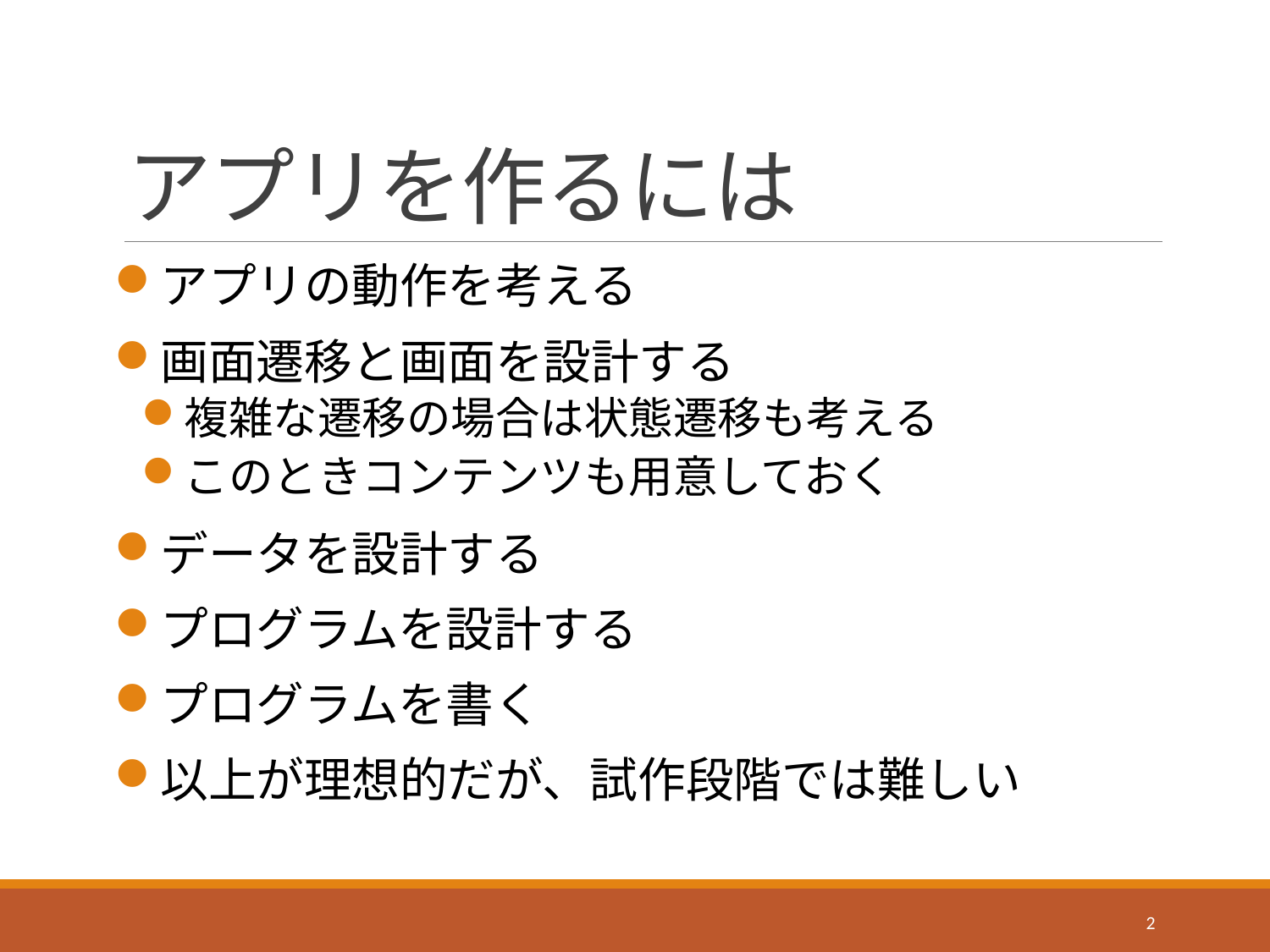

# アプリを作るには
アプリの動作を考える
画面遷移と画面を設計する
複雑な遷移の場合は状態遷移も考える
このときコンテンツも用意しておく
データを設計する
プログラムを設計する
プログラムを書く
以上が理想的だが、試作段階では難しい
2